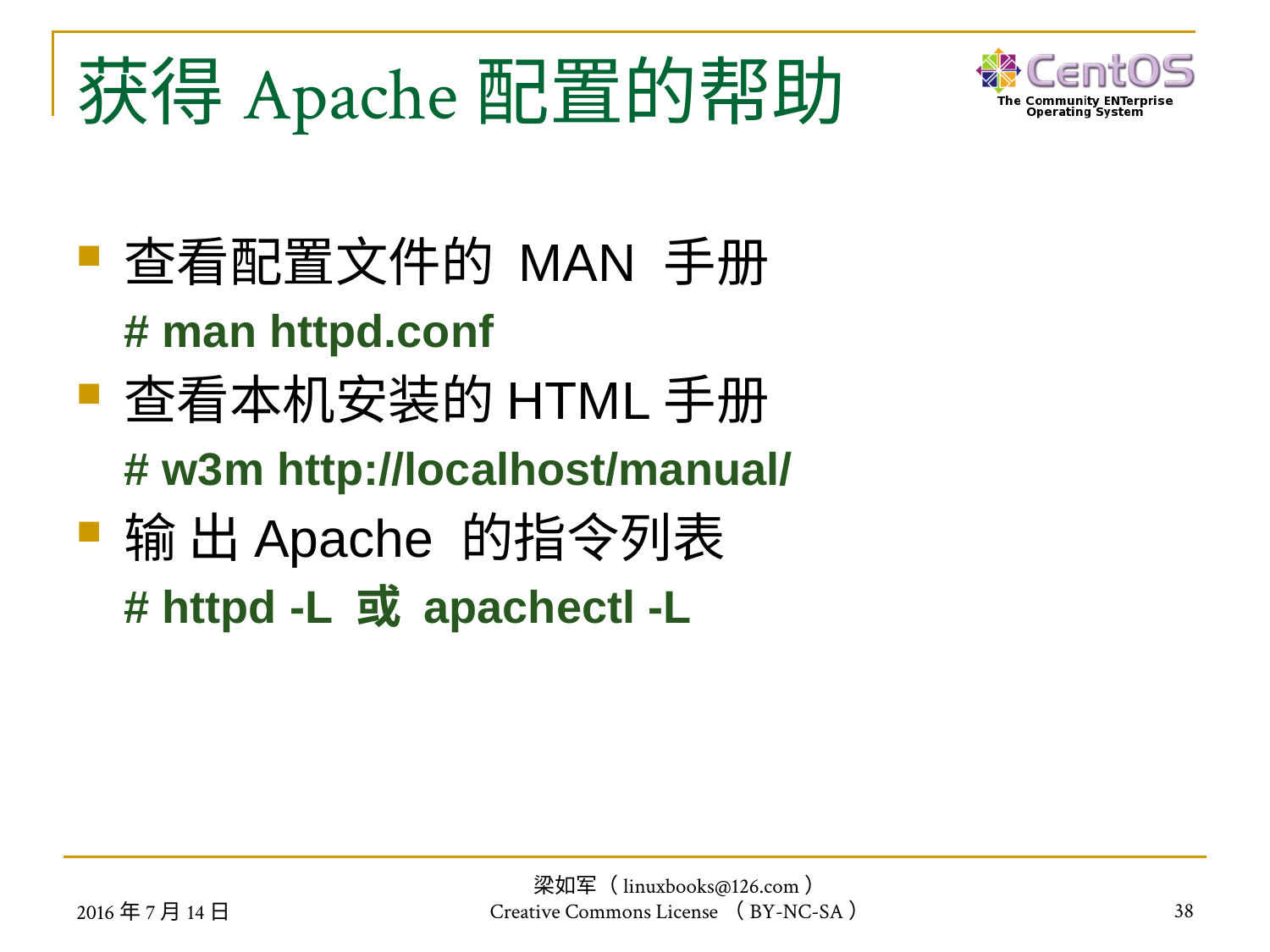

# 获得Apache配置的帮助
查看配置文件的 MAN 手册
# man httpd.conf
查看本机安装的HTML手册
# w3m http://localhost/manual/
输 出Apache 的指令列表
# httpd -L 或 apachectl -L
梁如军（linuxbooks@126.com）
Creative Commons License（BY-NC-SA）
2016年7月14日
38